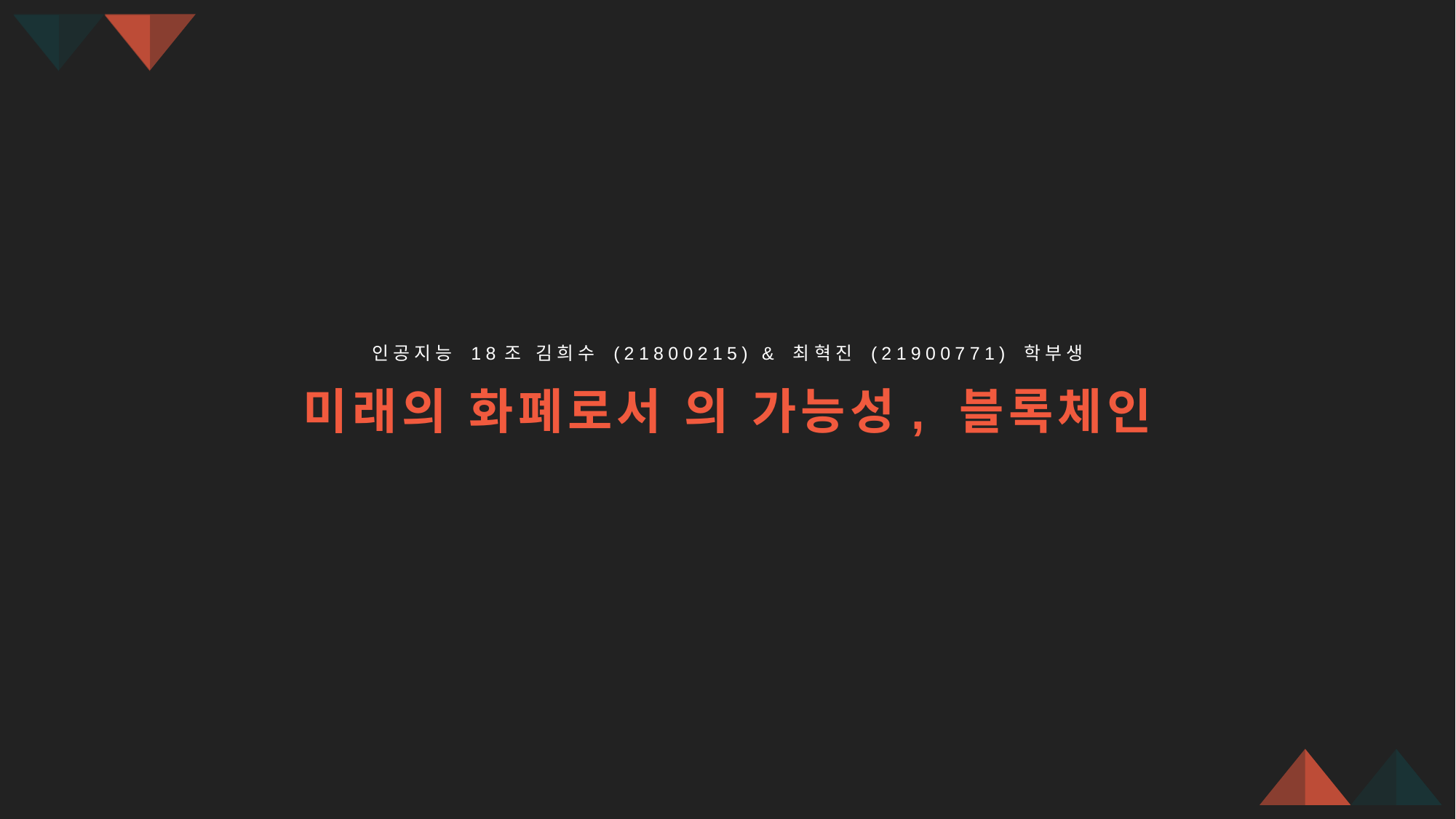

인공지능 18조 김희수 (21800215) & 최혁진 (21900771) 학부생
미래의 화폐로서 의 가능성, 블록체인